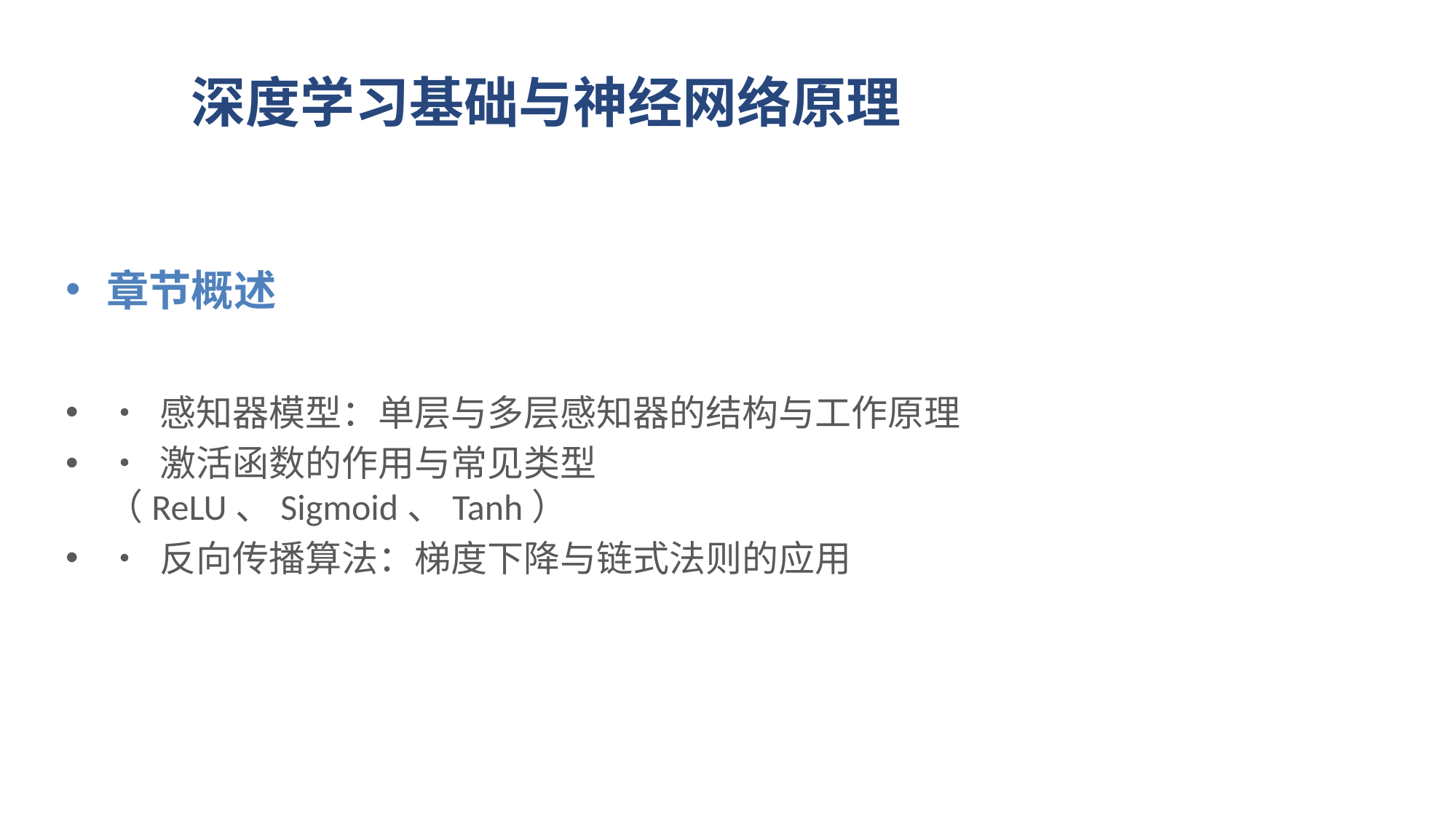

# 深度学习基础与神经网络原理

章节概述

• 感知器模型：单层与多层感知器的结构与工作原理
• 激活函数的作用与常见类型（ReLU、Sigmoid、Tanh）
• 反向传播算法：梯度下降与链式法则的应用